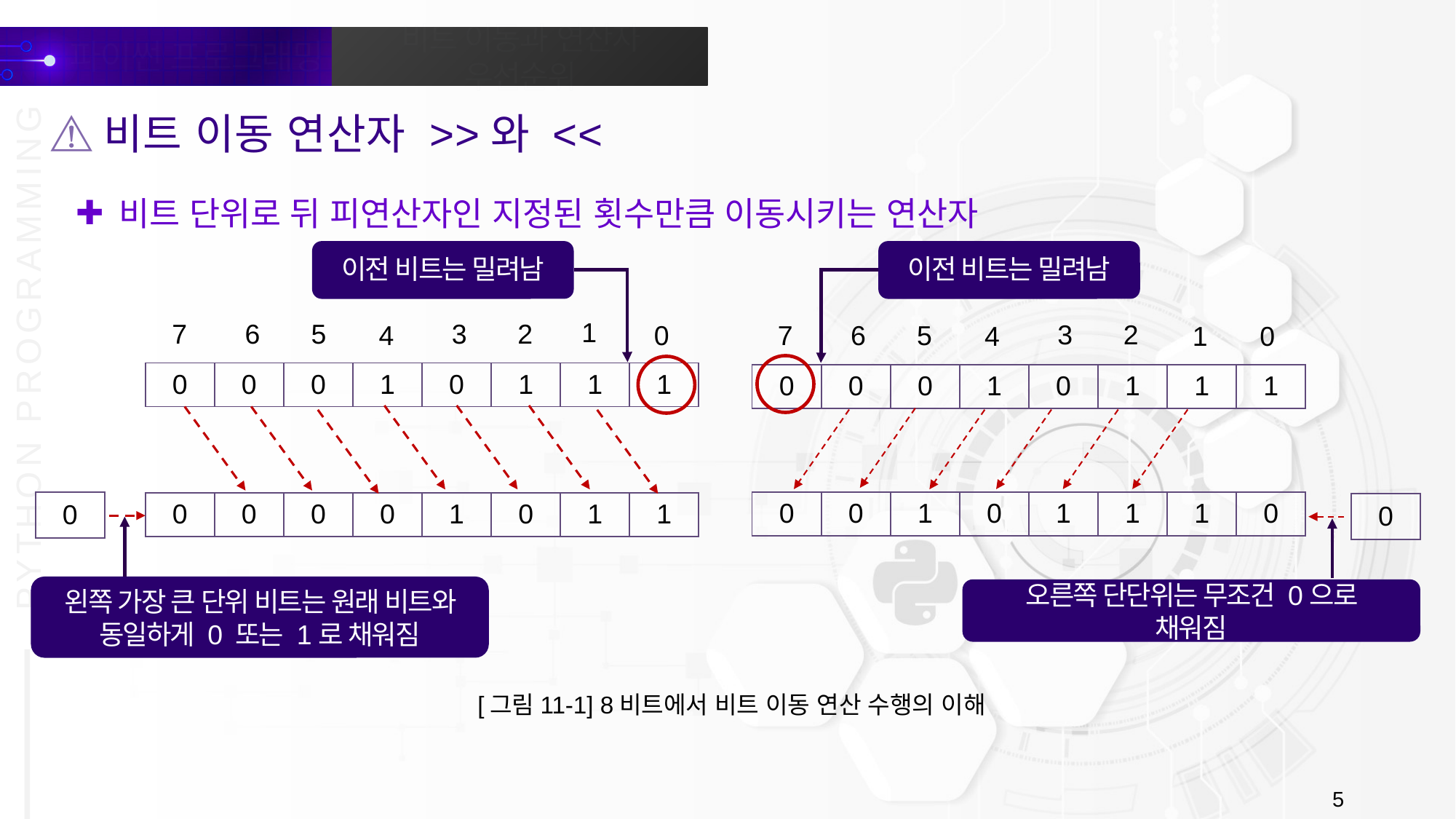

비트 이동 연산자 >>와 <<
비트 단위로 뒤 피연산자인 지정된 횟수만큼 이동시키는 연산자

이전 비트는 밀려남
이전 비트는 밀려남
1
3
2
7
6
5
3
2
7
6
5
4
0
4
1
0

| 0 | 0 | 0 | 1 | 0 | 1 | 1 | 1 |
| --- | --- | --- | --- | --- | --- | --- | --- |
| 0 | 0 | 0 | 1 | 0 | 1 | 1 | 1 |
| --- | --- | --- | --- | --- | --- | --- | --- |
| 0 | 0 | 1 | 0 | 1 | 1 | 1 | 0 |
| --- | --- | --- | --- | --- | --- | --- | --- |
| 0 |
| --- |
| 0 | 0 | 0 | 0 | 1 | 0 | 1 | 1 |
| --- | --- | --- | --- | --- | --- | --- | --- |
| 0 |
| --- |

왼쪽 가장 큰 단위 비트는 원래 비트와 동일하게 0 또는 1로 채워짐

오른쪽 단단위는 무조건 0으로 채워짐
[그림11-1] 8비트에서 비트 이동 연산 수행의 이해
5